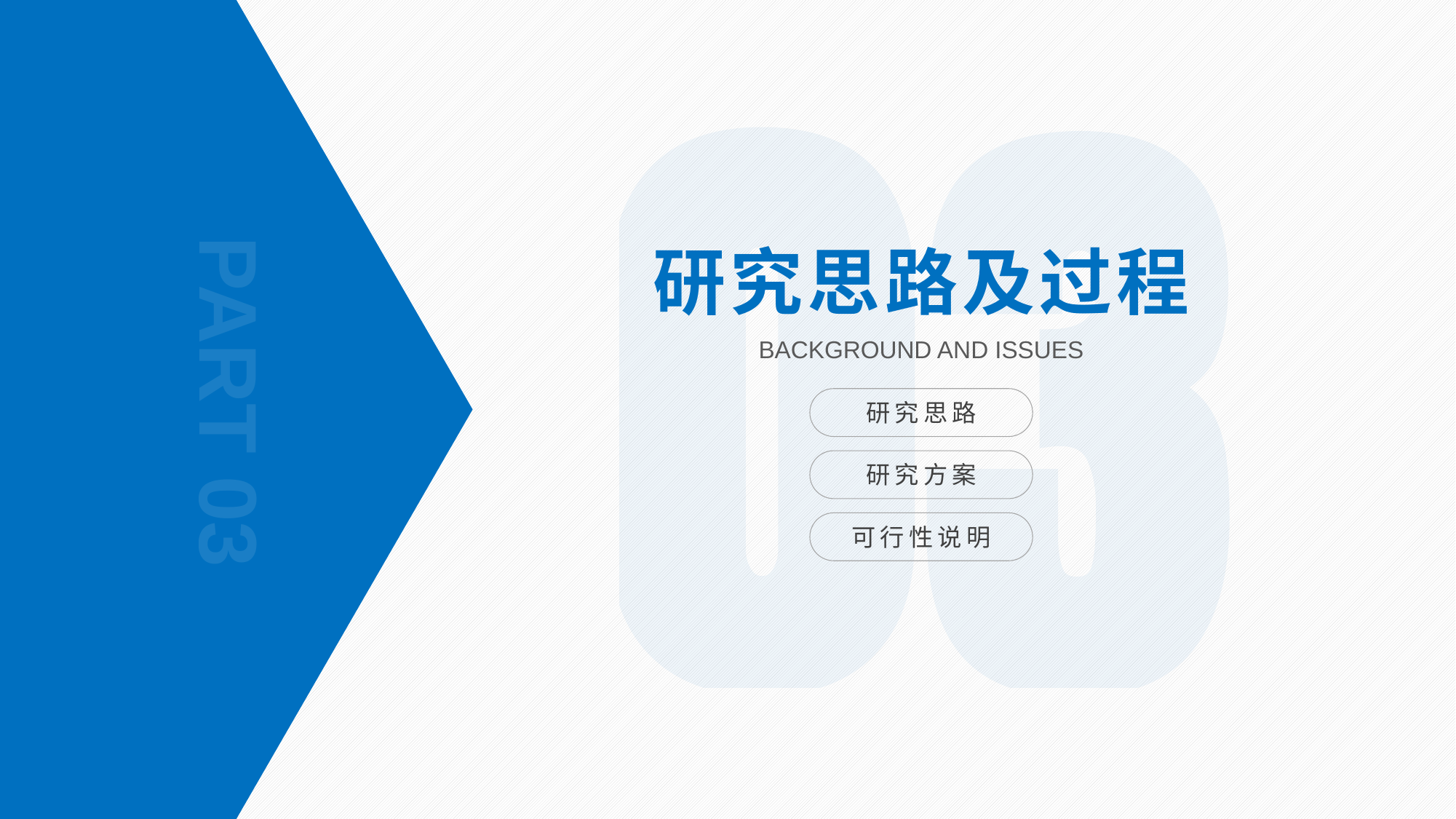

PART 03
03
研究思路及过程
BACKGROUND AND ISSUES

研究思路

研究方案

可行性说明